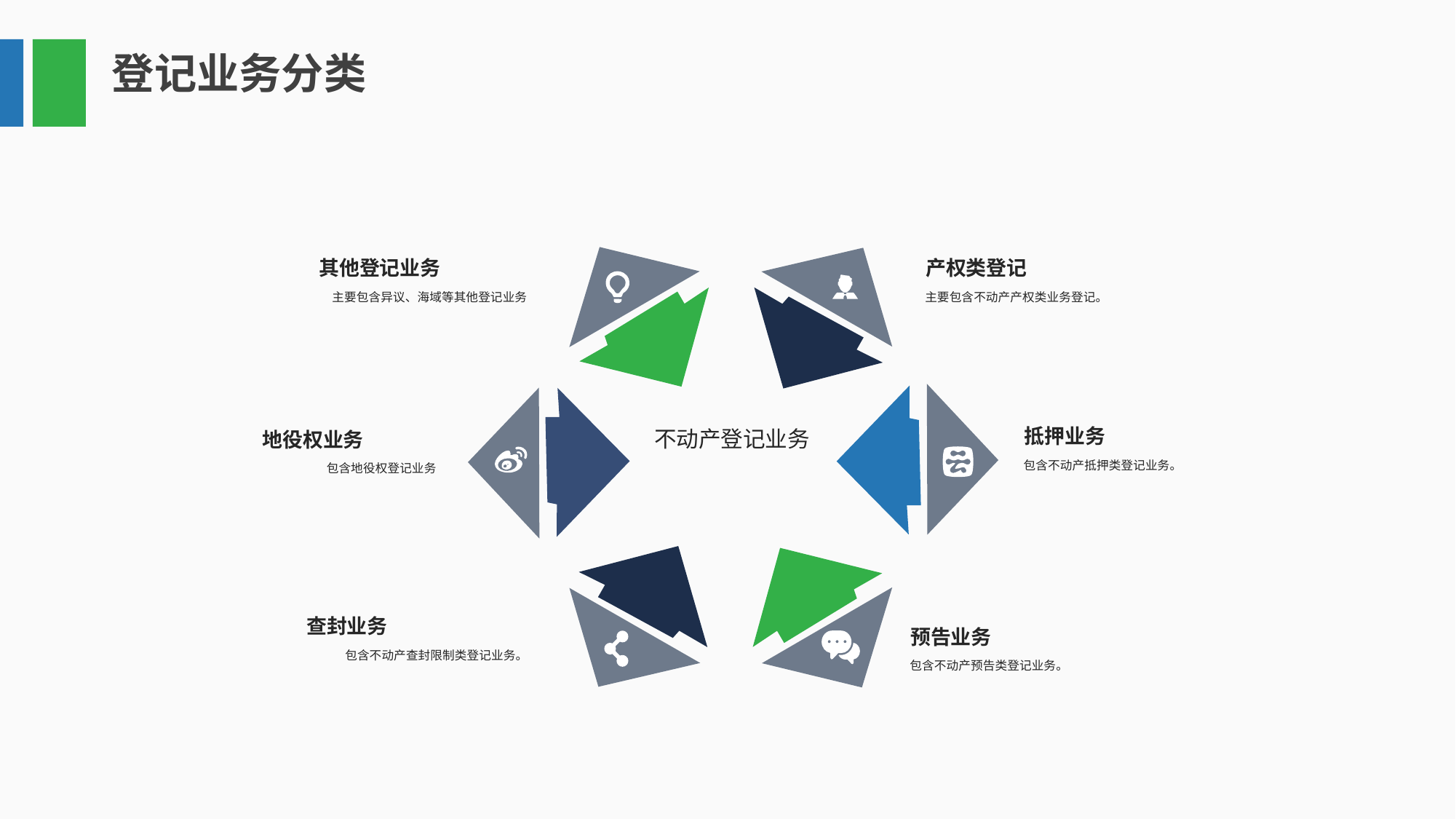

登记业务分类
产权类登记
主要包含不动产产权类业务登记。
其他登记业务
主要包含异议、海域等其他登记业务

抵押业务
包含不动产抵押类登记业务。
地役权业务
包含地役权登记业务
不动产登记业务
查封业务
包含不动产查封限制类登记业务。
预告业务
包含不动产预告类登记业务。